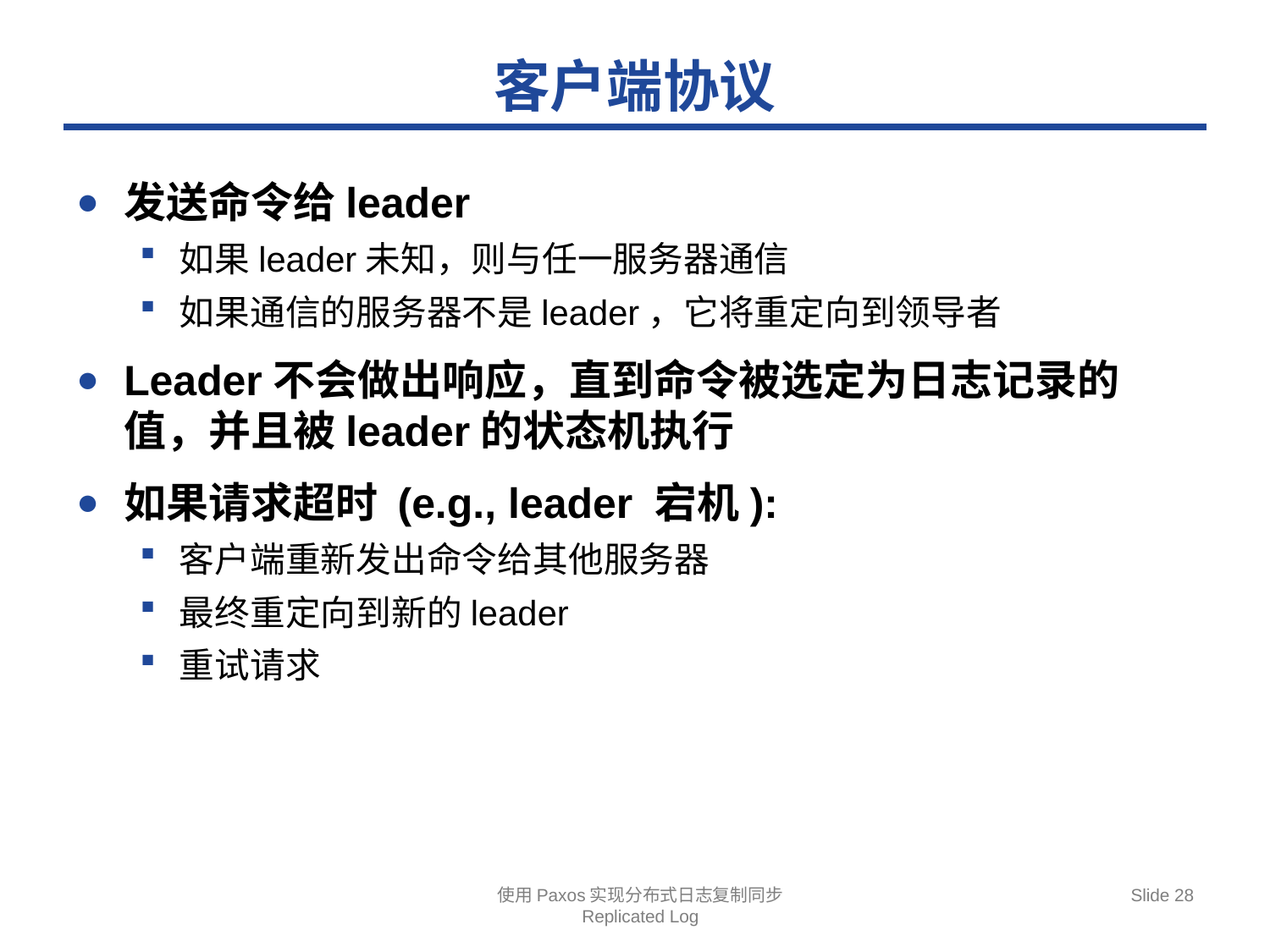

# 客户端协议
发送命令给leader
如果leader未知，则与任一服务器通信
如果通信的服务器不是leader，它将重定向到领导者
Leader不会做出响应，直到命令被选定为日志记录的值，并且被leader的状态机执行
如果请求超时 (e.g., leader 宕机):
客户端重新发出命令给其他服务器
最终重定向到新的leader
重试请求

使用Paxos实现分布式日志复制同步
Replicated Log
Slide 28